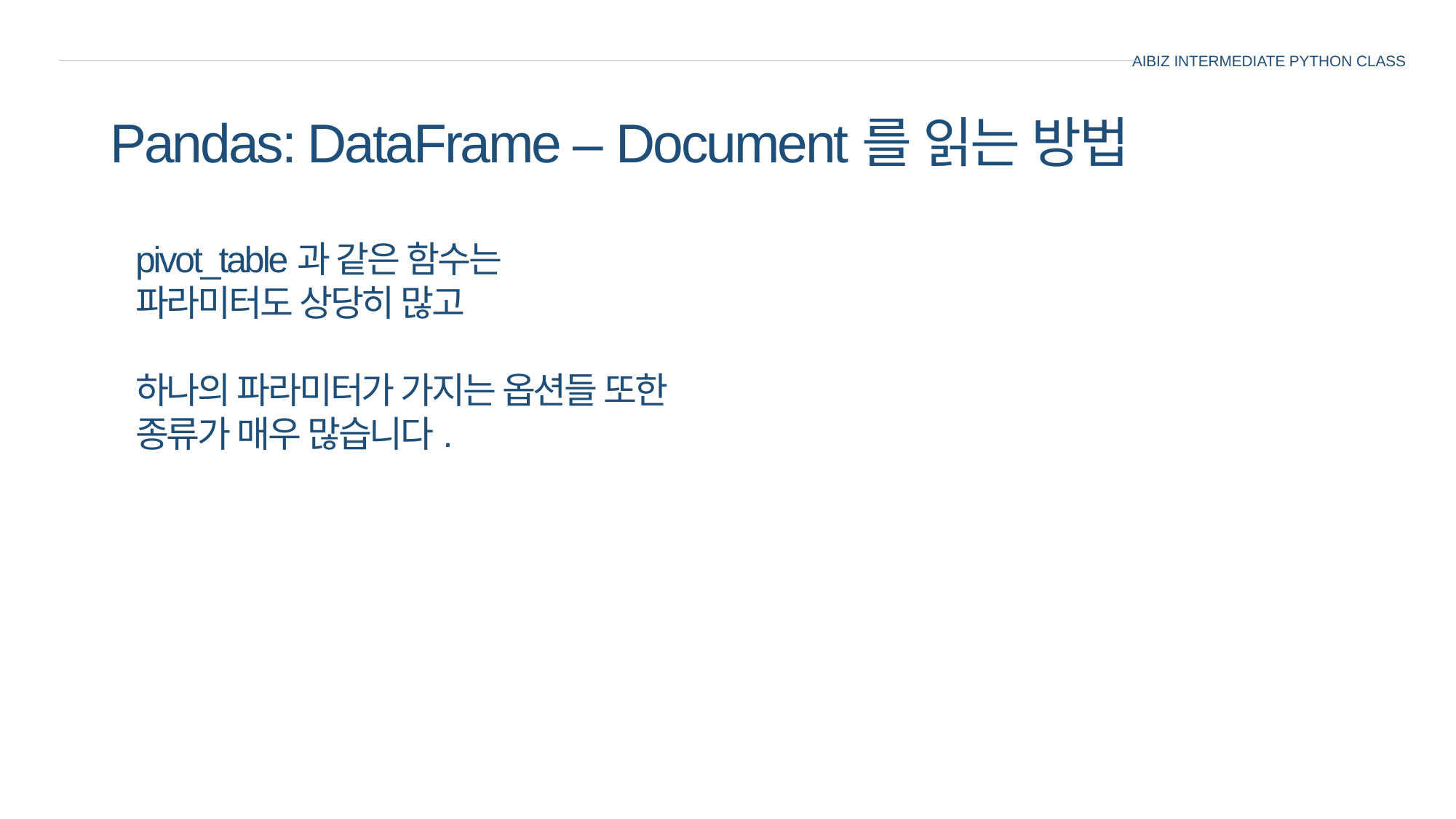

AIBIZ INTERMEDIATE PYTHON CLASS
Pandas: DataFrame – Document를 읽는 방법

pivot_table과 같은 함수는
파라미터도 상당히 많고

하나의 파라미터가 가지는 옵션들 또한
종류가 매우 많습니다.